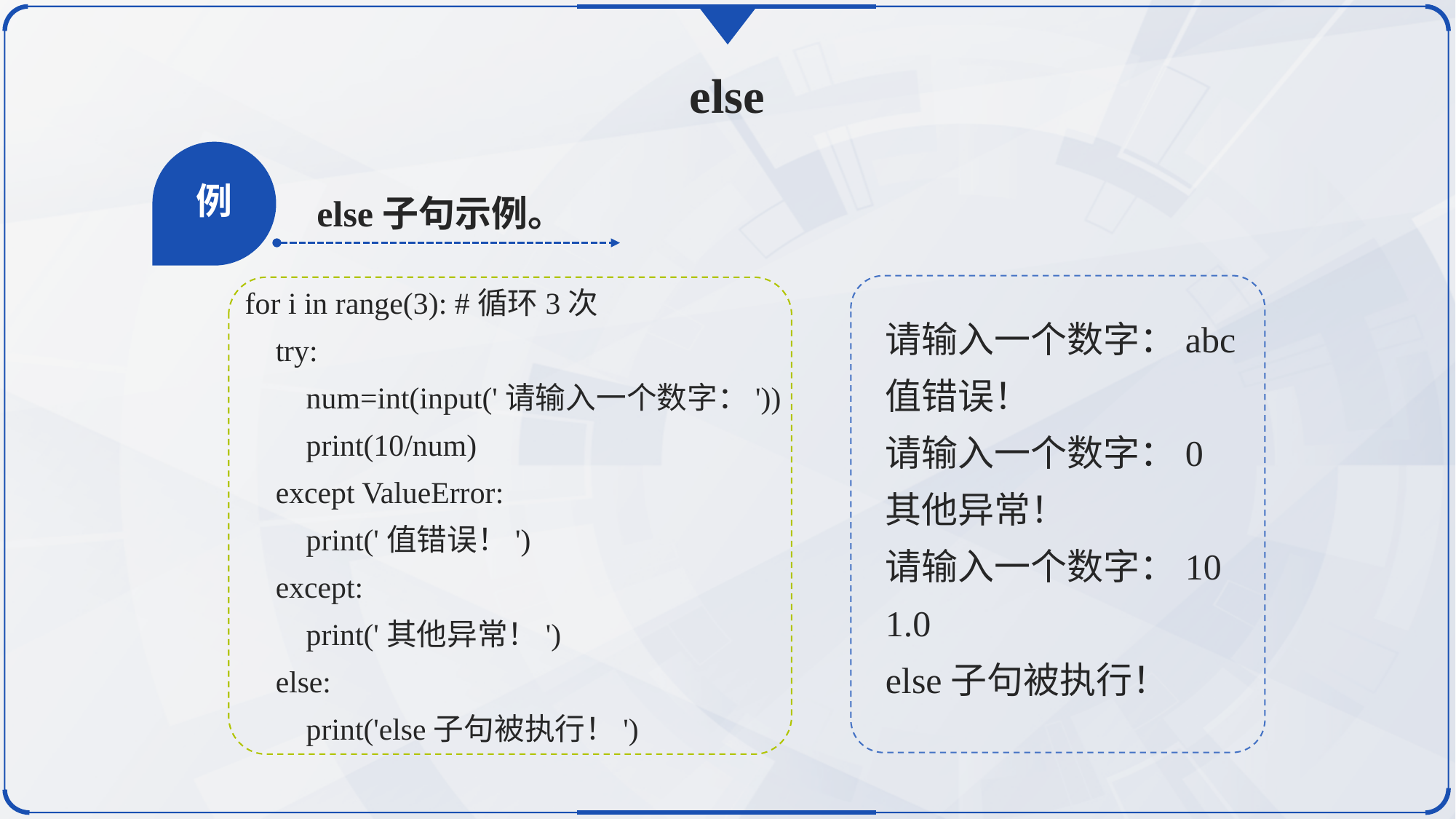

else

例
else子句示例。
for i in range(3): #循环3次
    try:
        num=int(input('请输入一个数字：'))
        print(10/num)
    except ValueError:
        print('值错误！')
    except:
        print('其他异常！')
    else:
        print('else子句被执行！')

请输入一个数字：abc
值错误！
请输入一个数字：0
其他异常！
请输入一个数字：10
1.0
else子句被执行！